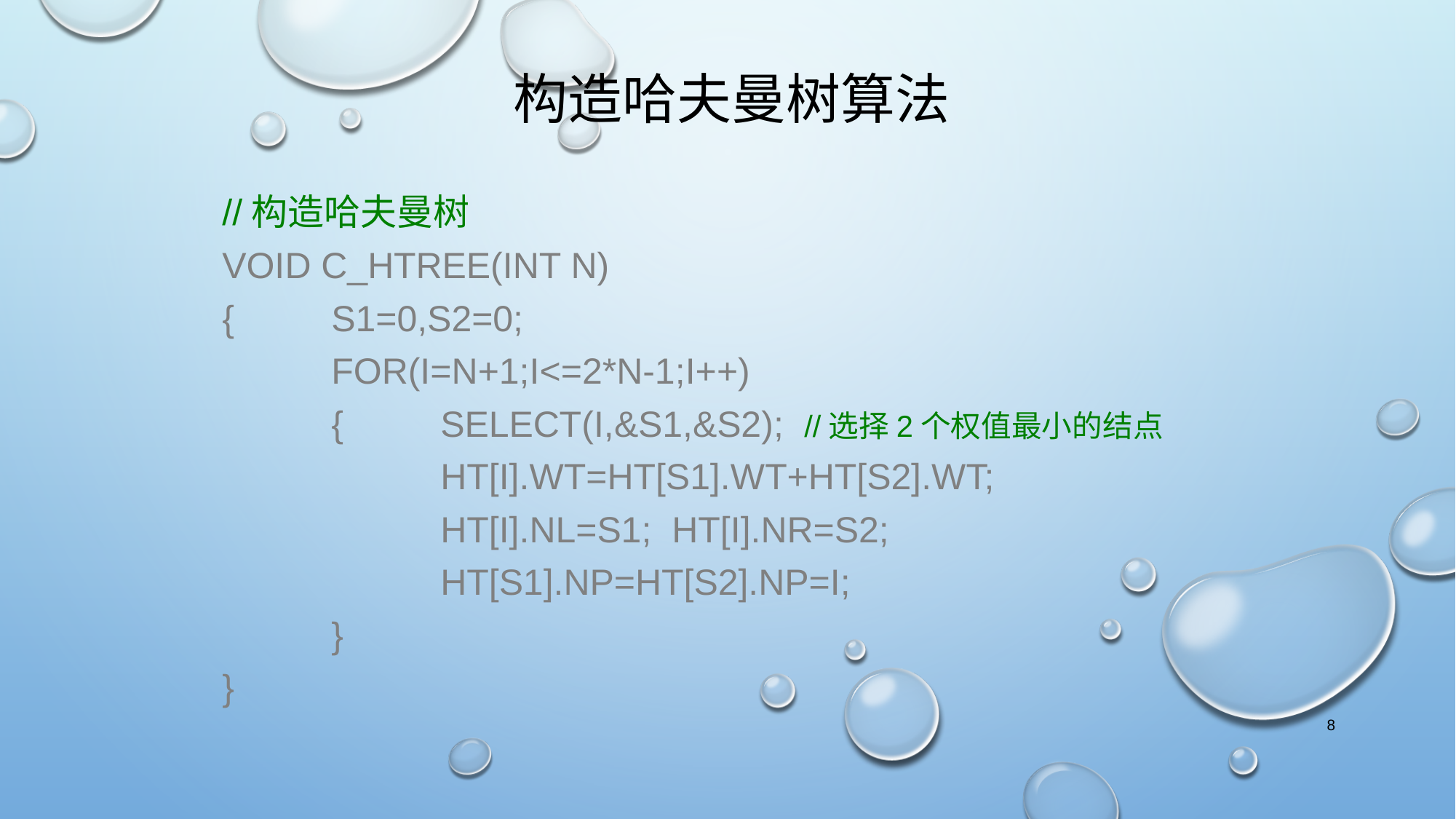

# 构造哈夫曼树算法
//构造哈夫曼树
void C_HTree(int n)
{	s1=0,s2=0;
	for(i=n+1;i<=2*n-1;i++)
	{	Select(i,&s1,&s2);  //选择2个权值最小的结点
		Ht[i].Wt=Ht[s1].Wt+Ht[s2].Wt;
		Ht[i].Nl=s1;  Ht[i].Nr=s2;
		Ht[s1].Np=Ht[s2].Np=i;
	}
}
8